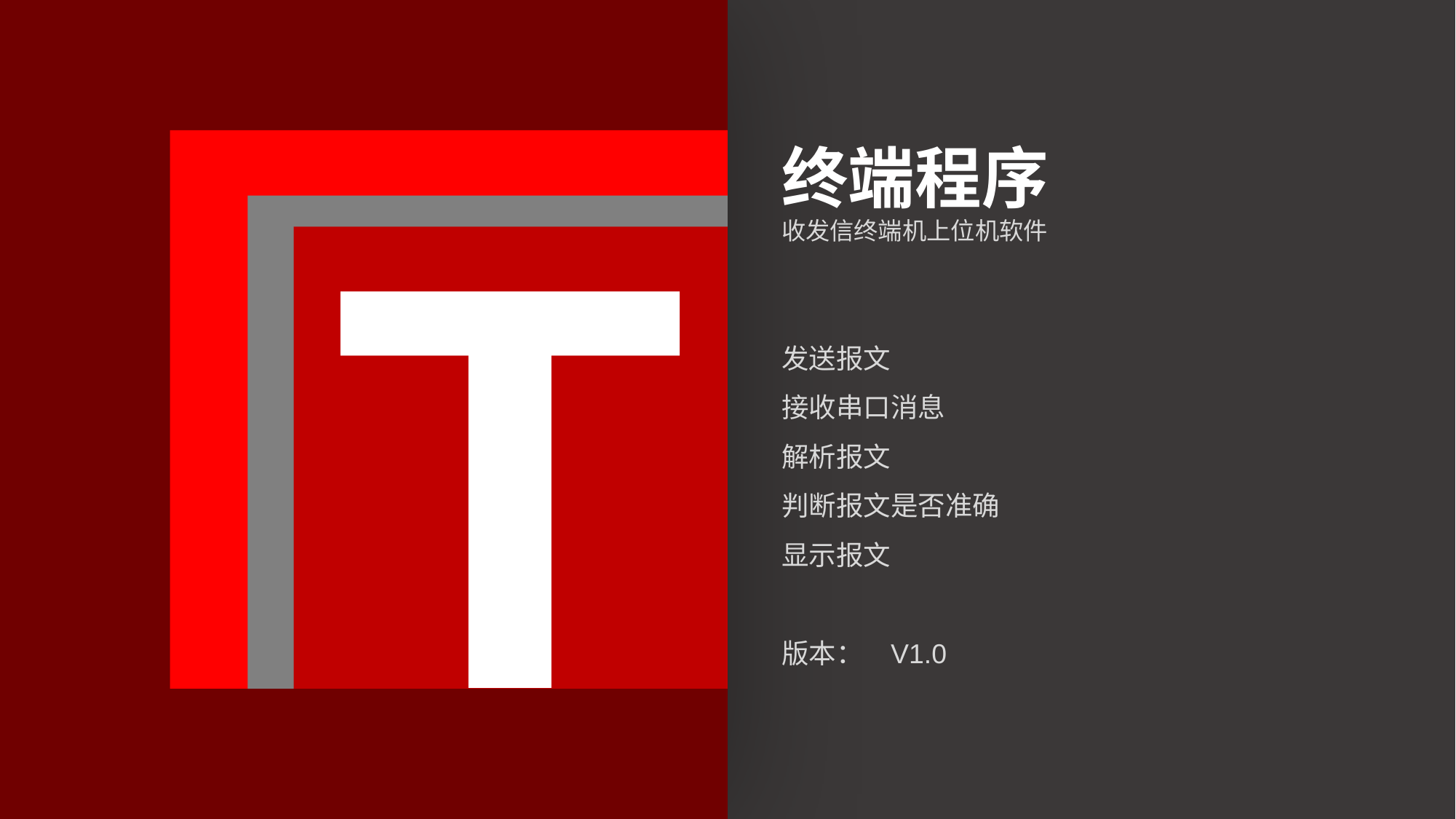

终端程序
收发信终端机上位机软件

发送报文
接收串口消息
解析报文
判断报文是否准确
显示报文

版本：	V1.0

T